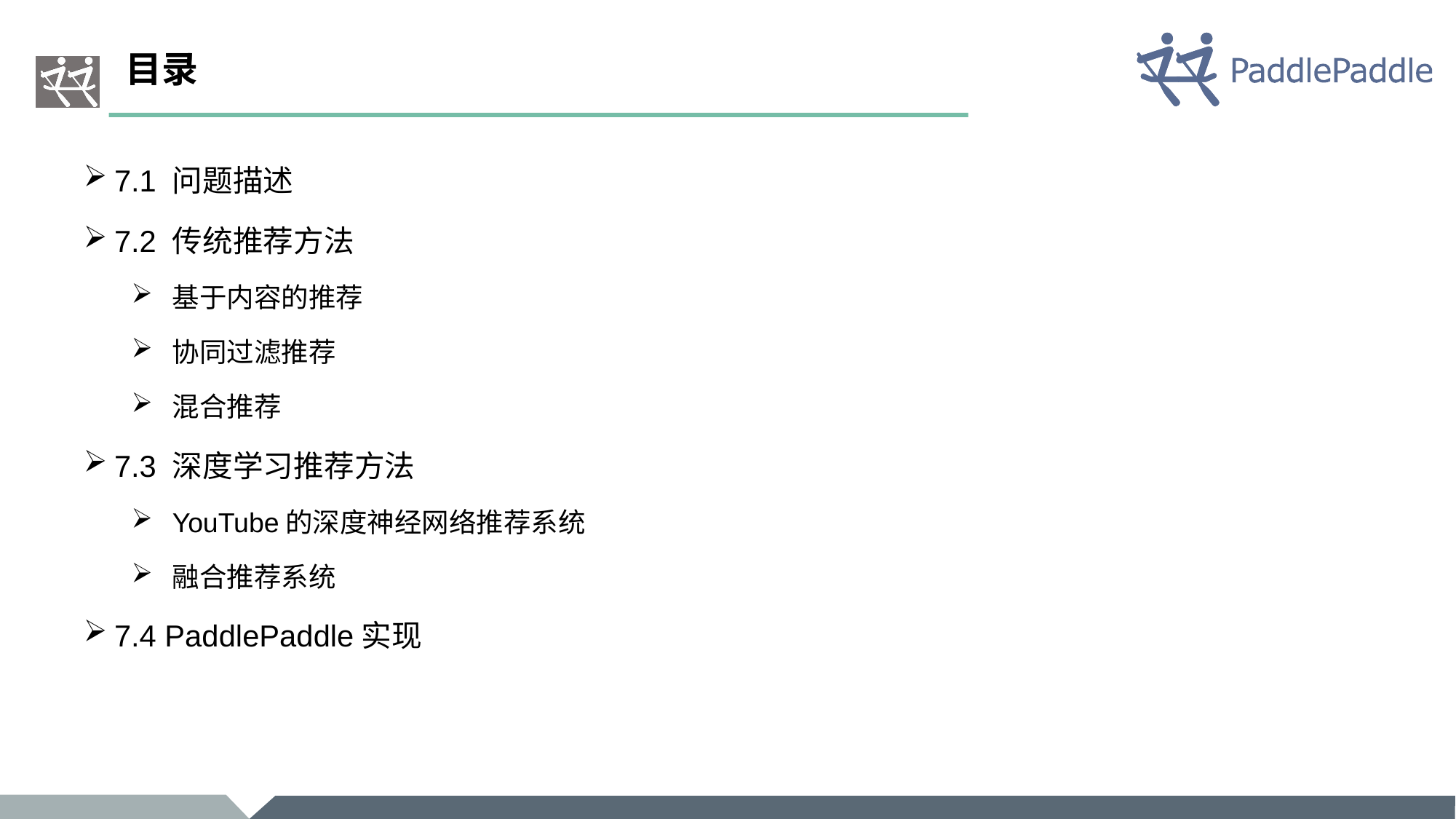

# 目录
7.1 问题描述
7.2 传统推荐方法
基于内容的推荐
协同过滤推荐
混合推荐
7.3 深度学习推荐方法
YouTube的深度神经网络推荐系统
融合推荐系统
7.4 PaddlePaddle实现